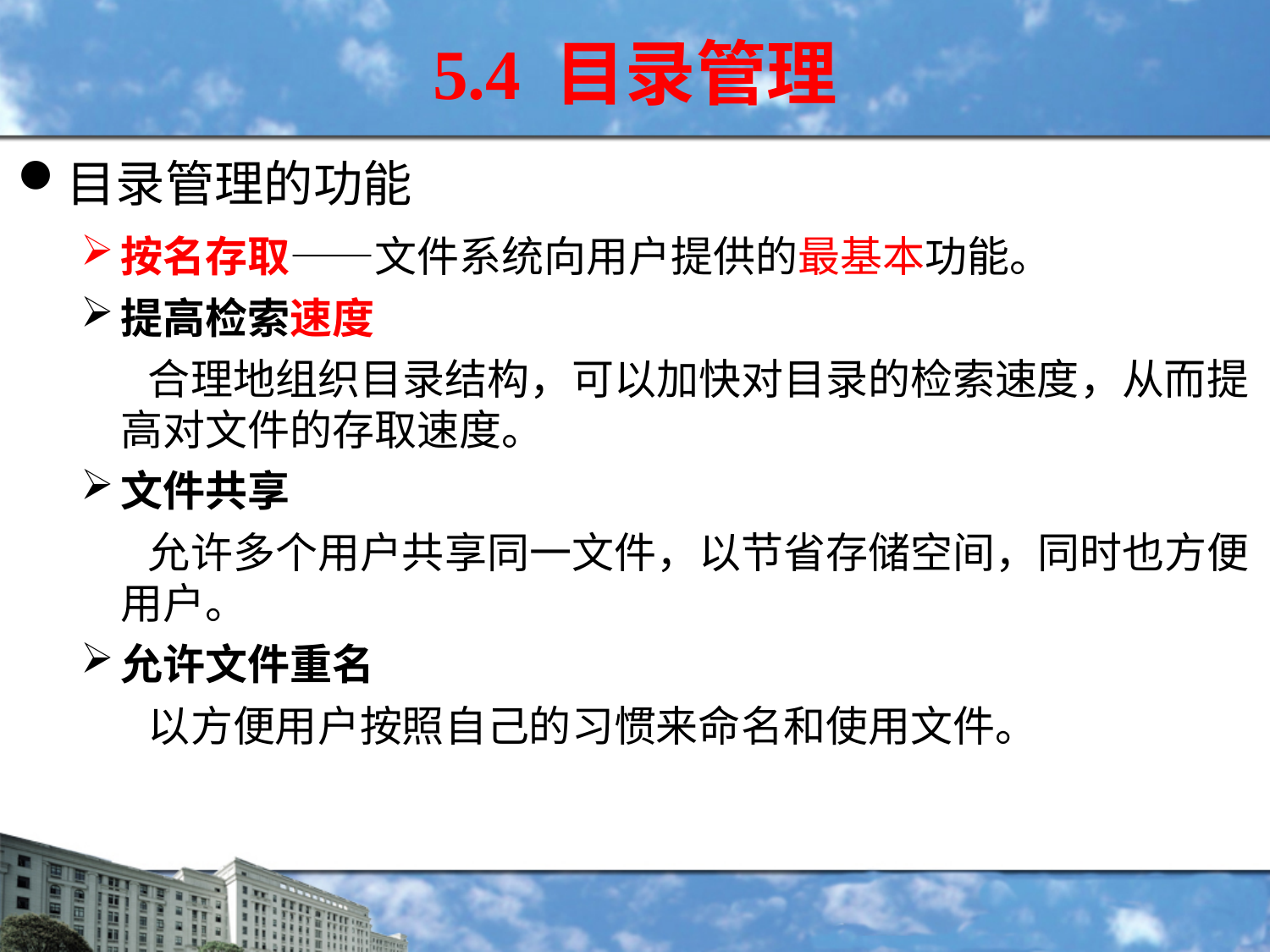

5.4 目录管理
目录管理的功能
按名存取——文件系统向用户提供的最基本功能。
提高检索速度
      合理地组织目录结构，可以加快对目录的检索速度，从而提高对文件的存取速度。
文件共享
      允许多个用户共享同一文件，以节省存储空间，同时也方便用户。
允许文件重名
      以方便用户按照自己的习惯来命名和使用文件。